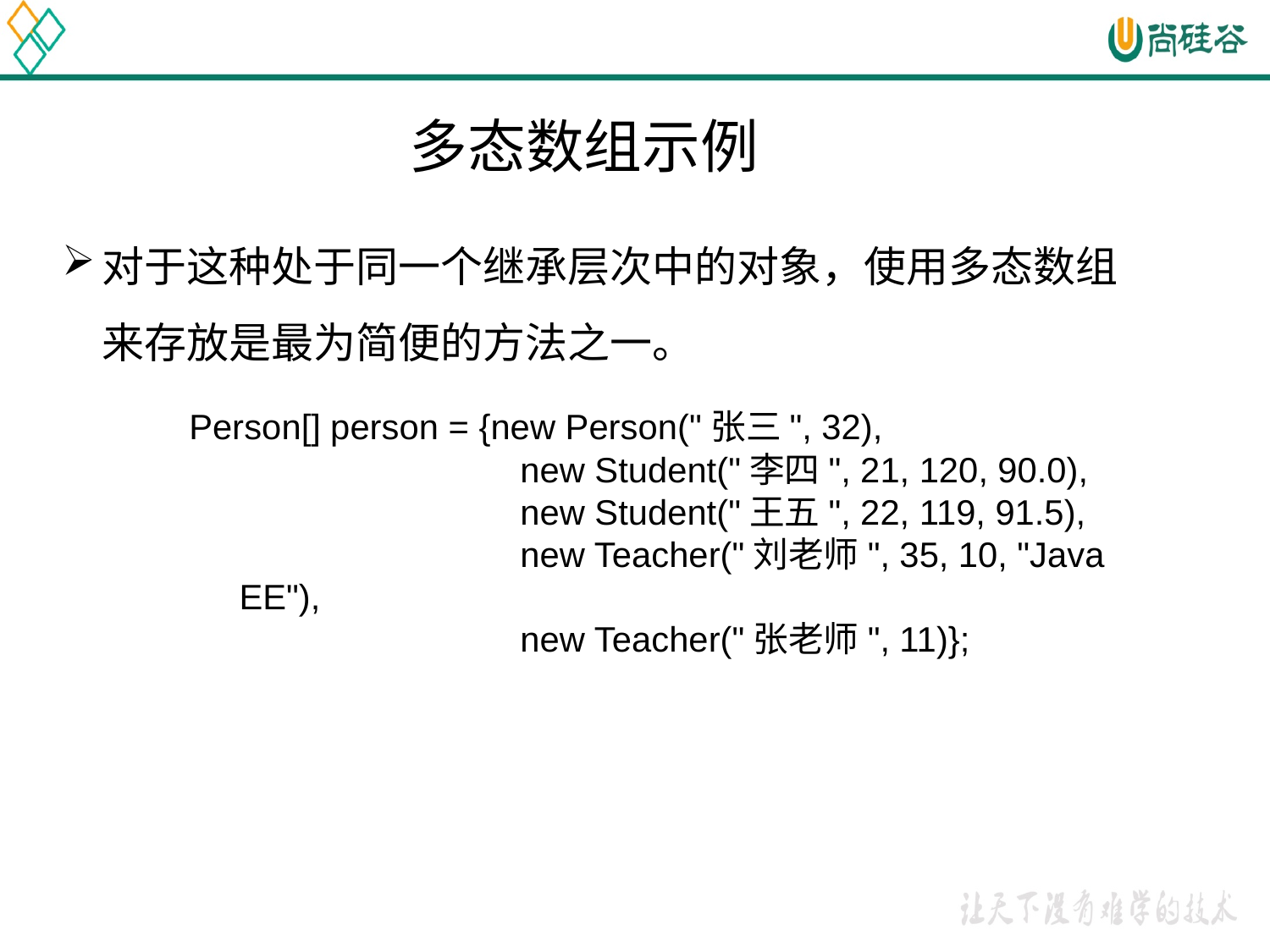

# 多态数组示例
对于这种处于同一个继承层次中的对象，使用多态数组来存放是最为简便的方法之一。

Person[] person = {new Person("张三", 32),
                                  new Student("李四", 21, 120, 90.0),
                                  new Student("王五", 22, 119, 91.5),
                                  new Teacher("刘老师", 35, 10, "Java EE"),
                                  new Teacher("张老师", 11)};